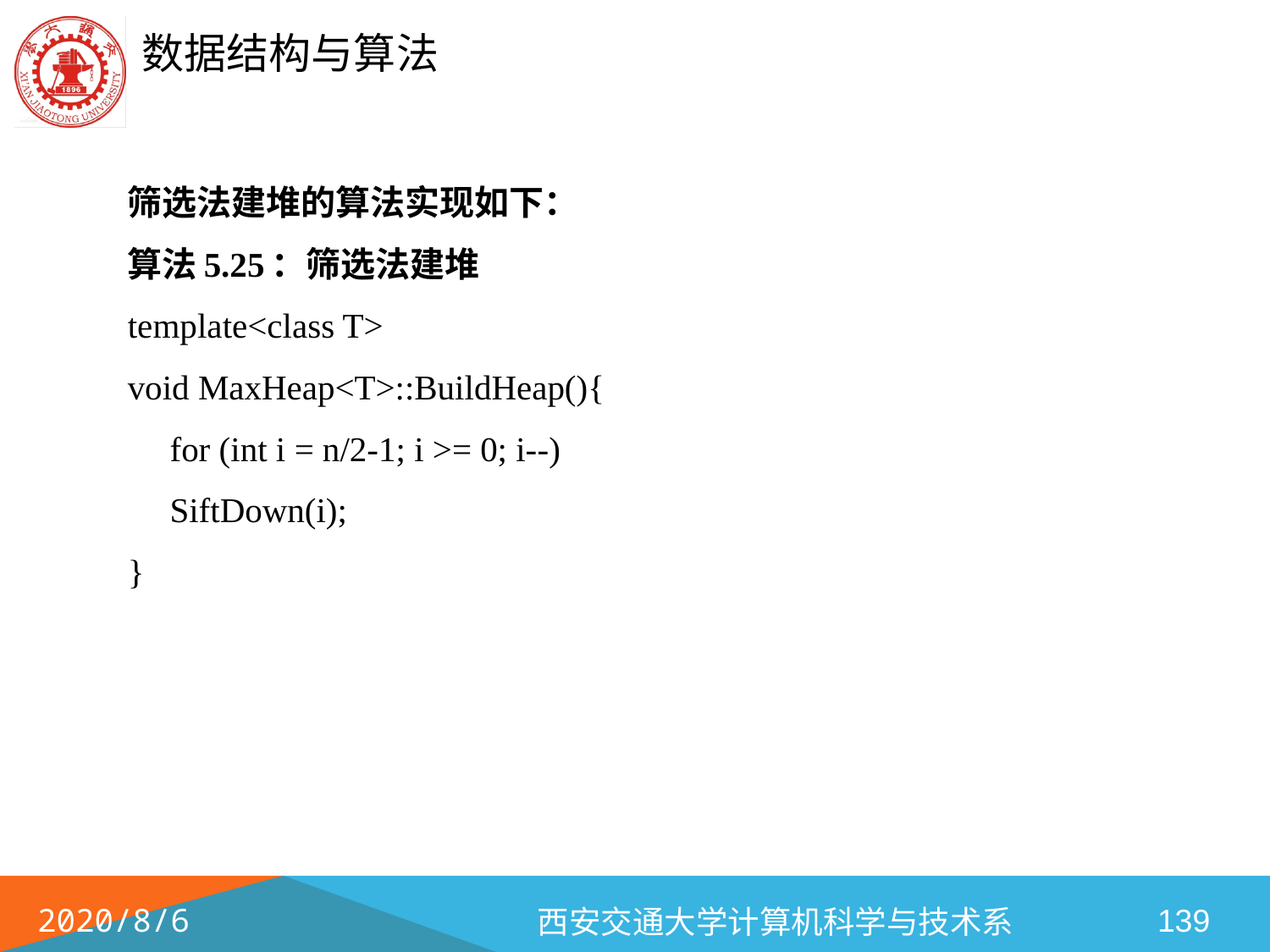

筛选法建堆的算法实现如下：
算法5.25：筛选法建堆
template<class T>
void MaxHeap<T>::BuildHeap(){
	for (int i = n/2-1; i >= 0; i--)
		SiftDown(i);
}